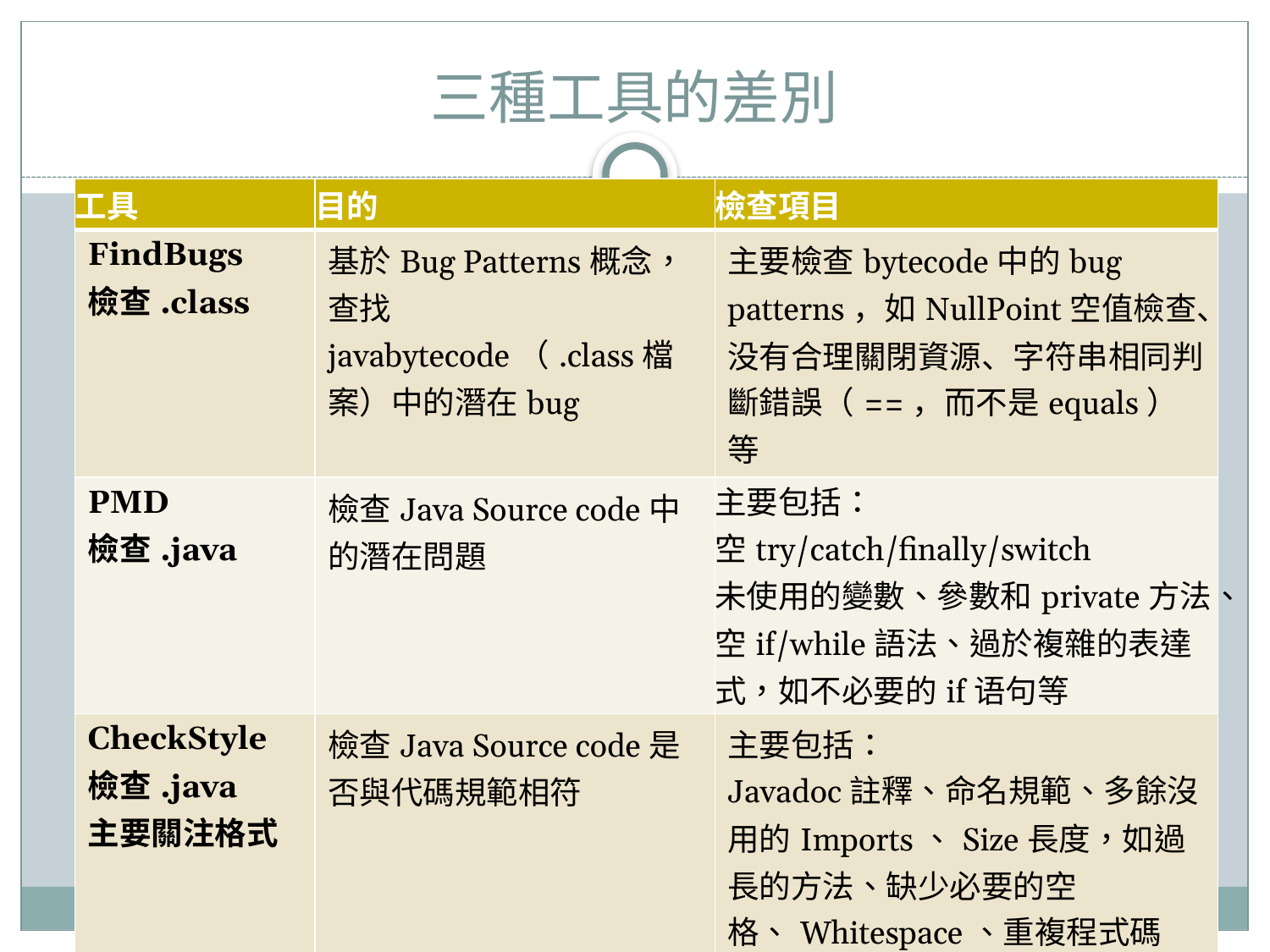

# 三種工具的差別
| 工具 | 目的 | 檢查項目 |
| --- | --- | --- |
| FindBugs 檢查.class | 基於Bug Patterns概念，查找javabytecode（.class檔案）中的潛在bug | 主要檢查bytecode中的bug patterns，如NullPoint空值檢查、没有合理關閉資源、字符串相同判斷錯誤（==，而不是equals）等 |
| PMD 檢查.java | 檢查Java Source code中的潛在問題 | 主要包括： 空try/catch/finally/switch 未使用的變數、參數和private方法、空if/while語法、過於複雜的表達式，如不必要的if语句等 |
| CheckStyle 檢查.java 主要關注格式 | 檢查Java Source code是否與代碼規範相符 | 主要包括： Javadoc註釋、命名規範、多餘沒 用的Imports、Size長度，如過長的方法、缺少必要的空格、Whitespace、重複程式碼 |